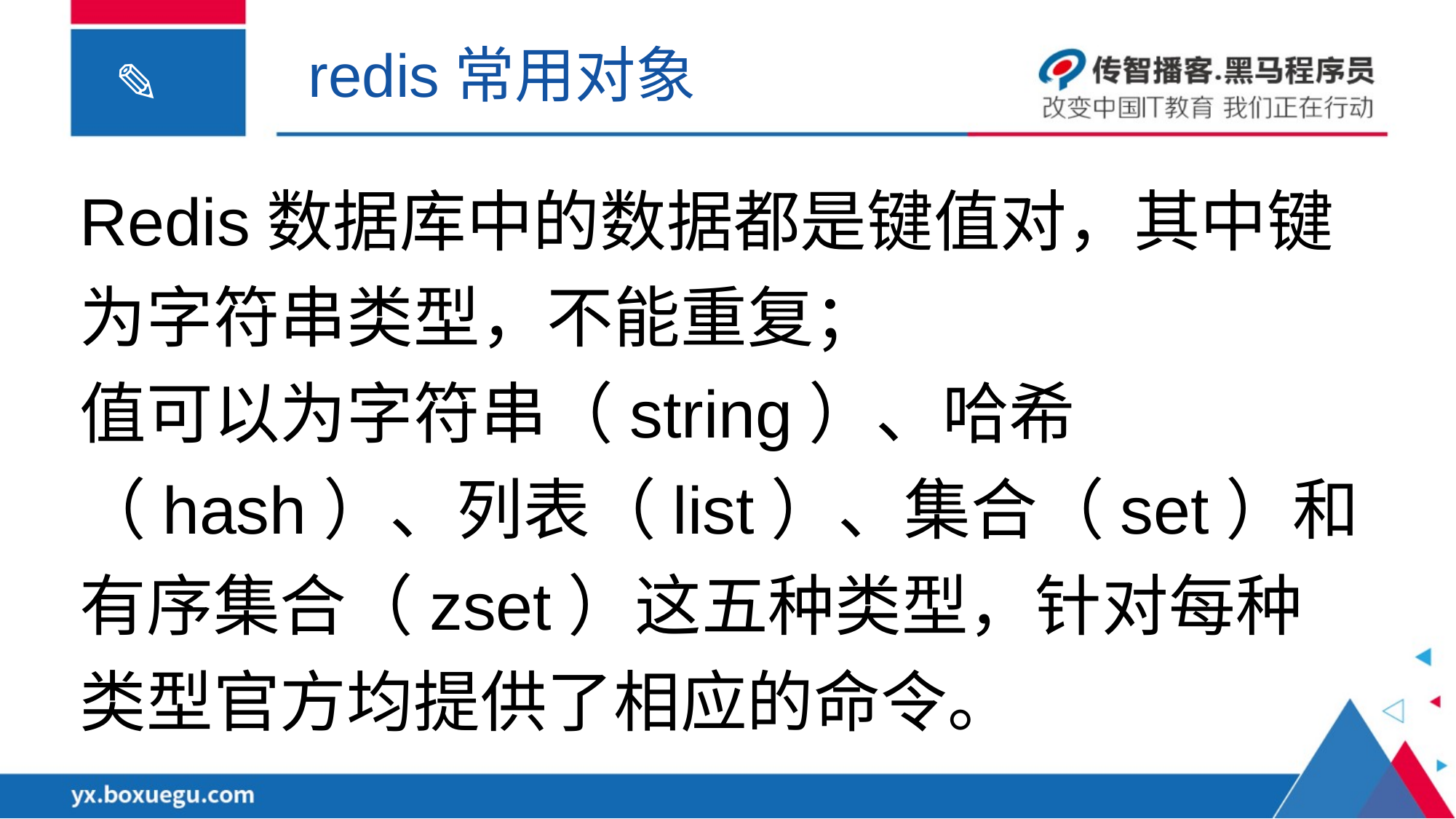

redis常用对象
Redis数据库中的数据都是键值对，其中键为字符串类型，不能重复；
值可以为字符串（string）、哈希（hash）、列表（list）、集合（set）和有序集合（zset）这五种类型，针对每种类型官方均提供了相应的命令。